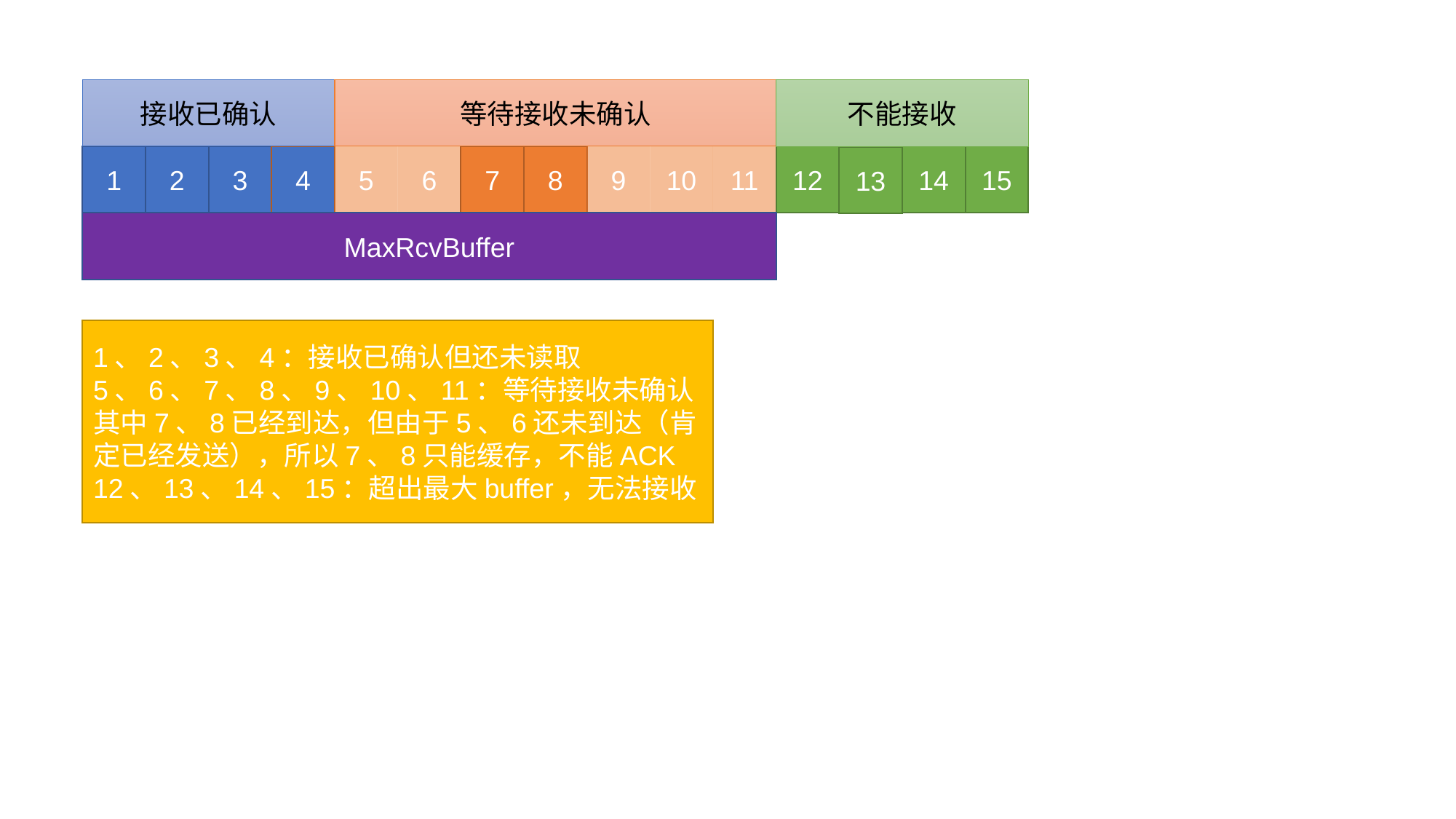

接收已确认
等待接收未确认
不能接收
1
2
3
4
5
6
7
8
9
10
11
12
14
15
13
MaxRcvBuffer
1、2、3、4：接收已确认但还未读取
5、6、7、8、9、10、11：等待接收未确认
其中7、8已经到达，但由于5、6还未到达（肯定已经发送），所以7、8只能缓存，不能ACK
12、13、14、15：超出最大buffer，无法接收